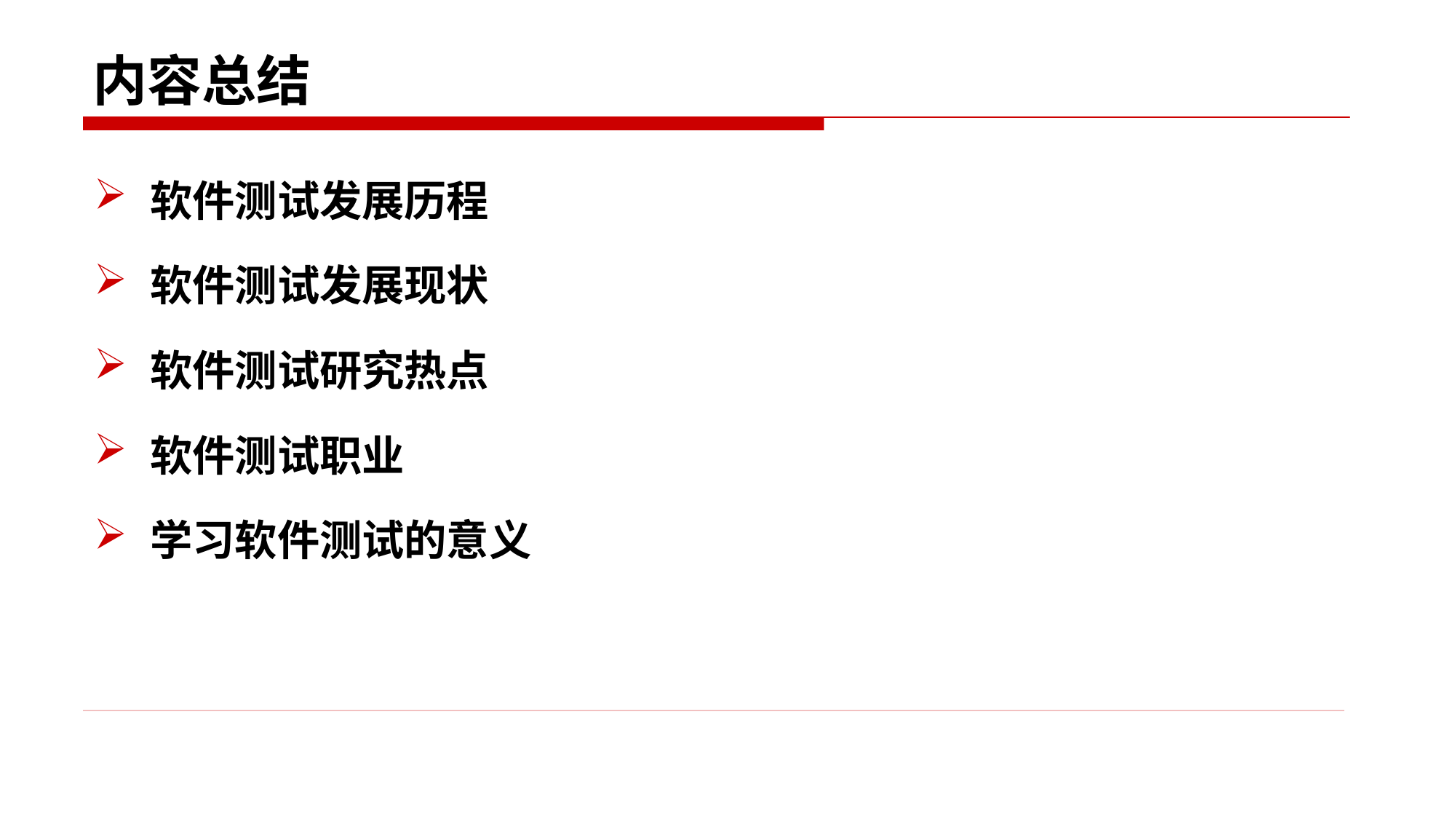

# 内容总结
软件测试发展历程
软件测试发展现状
软件测试研究热点
软件测试职业
学习软件测试的意义